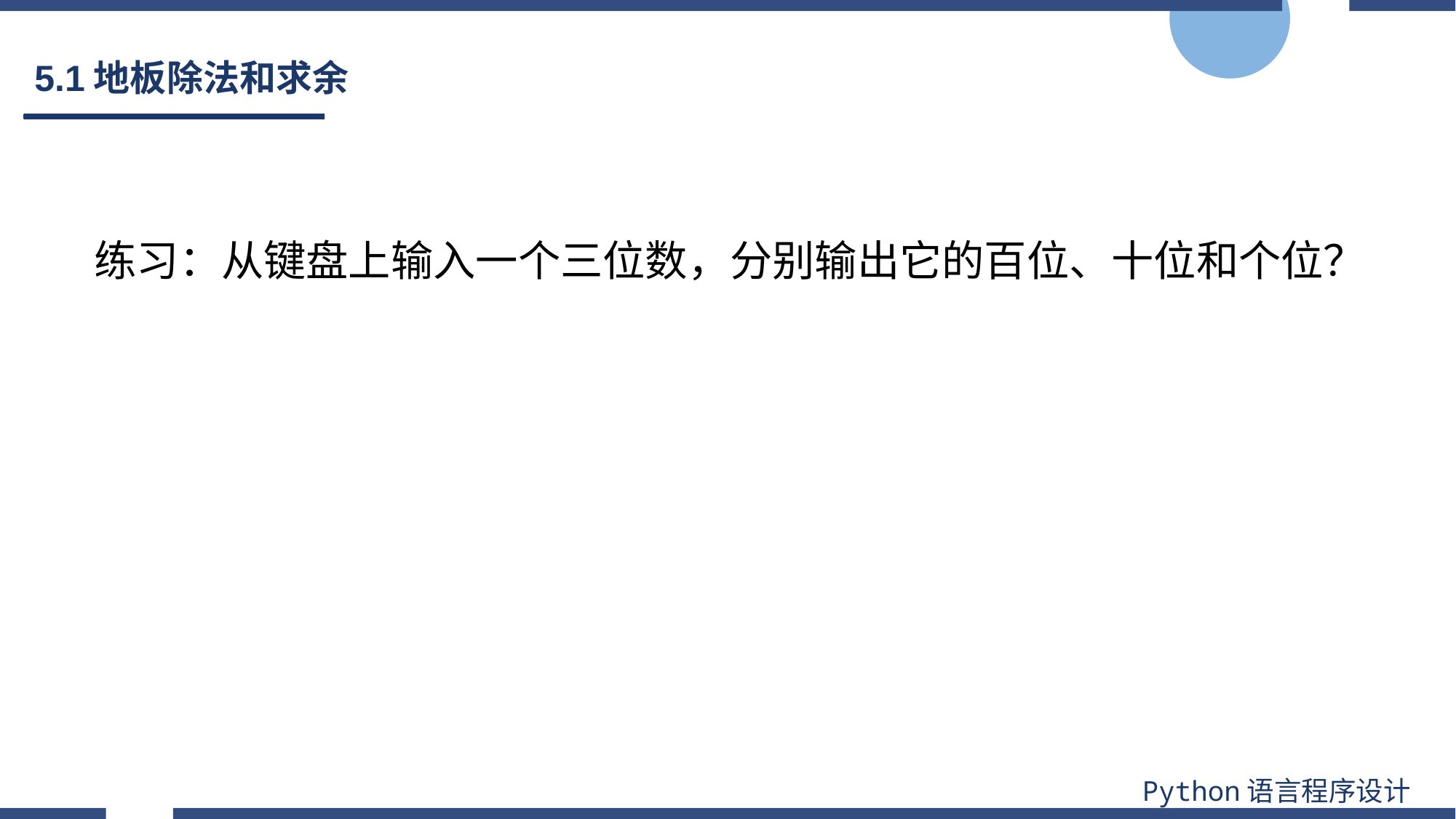

# 5.1地板除法和求余
练习：从键盘上输入一个三位数，分别输出它的百位、十位和个位？